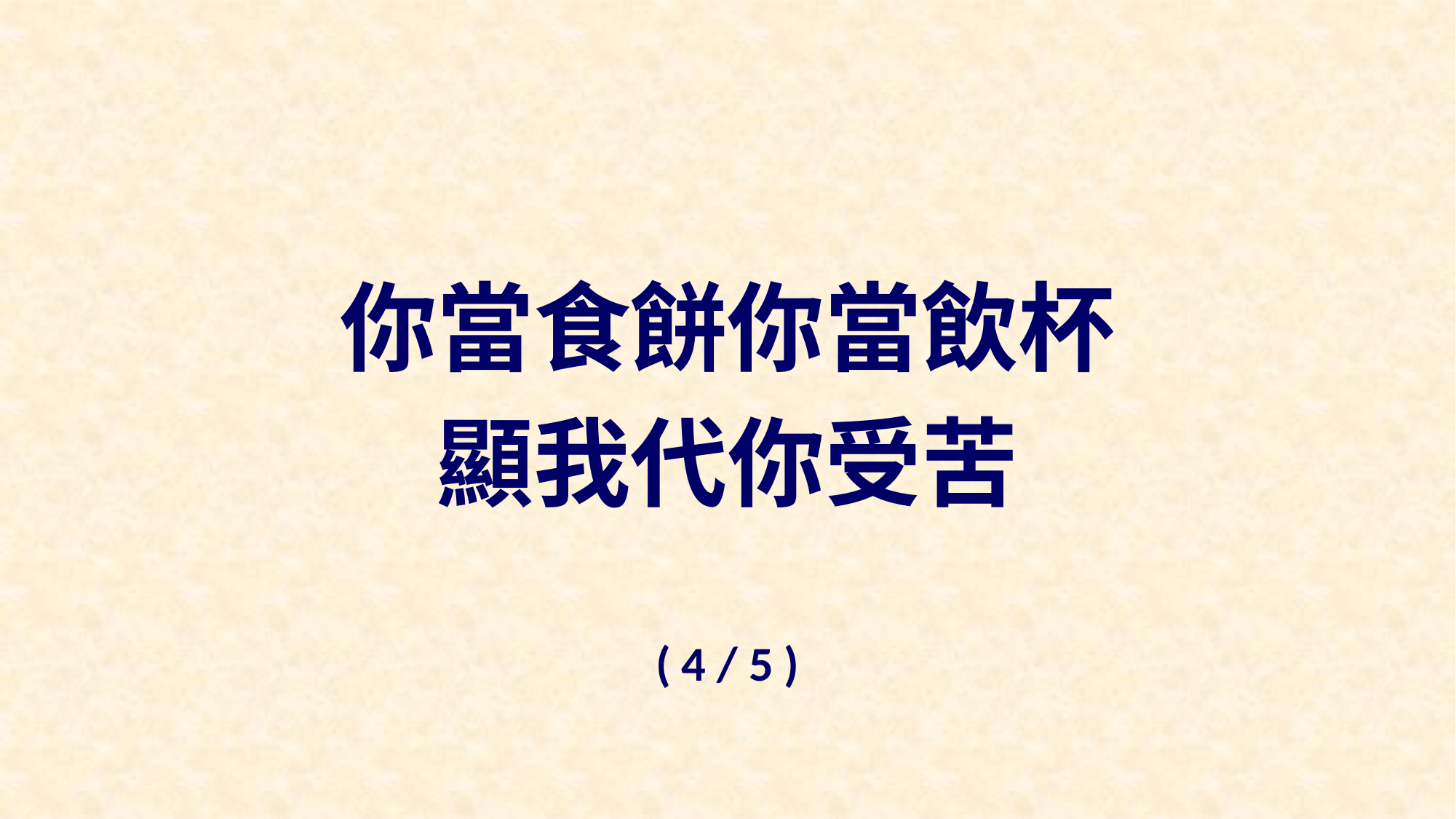

你當食餅你當飲杯
顯我代你受苦
( 4 / 5 )